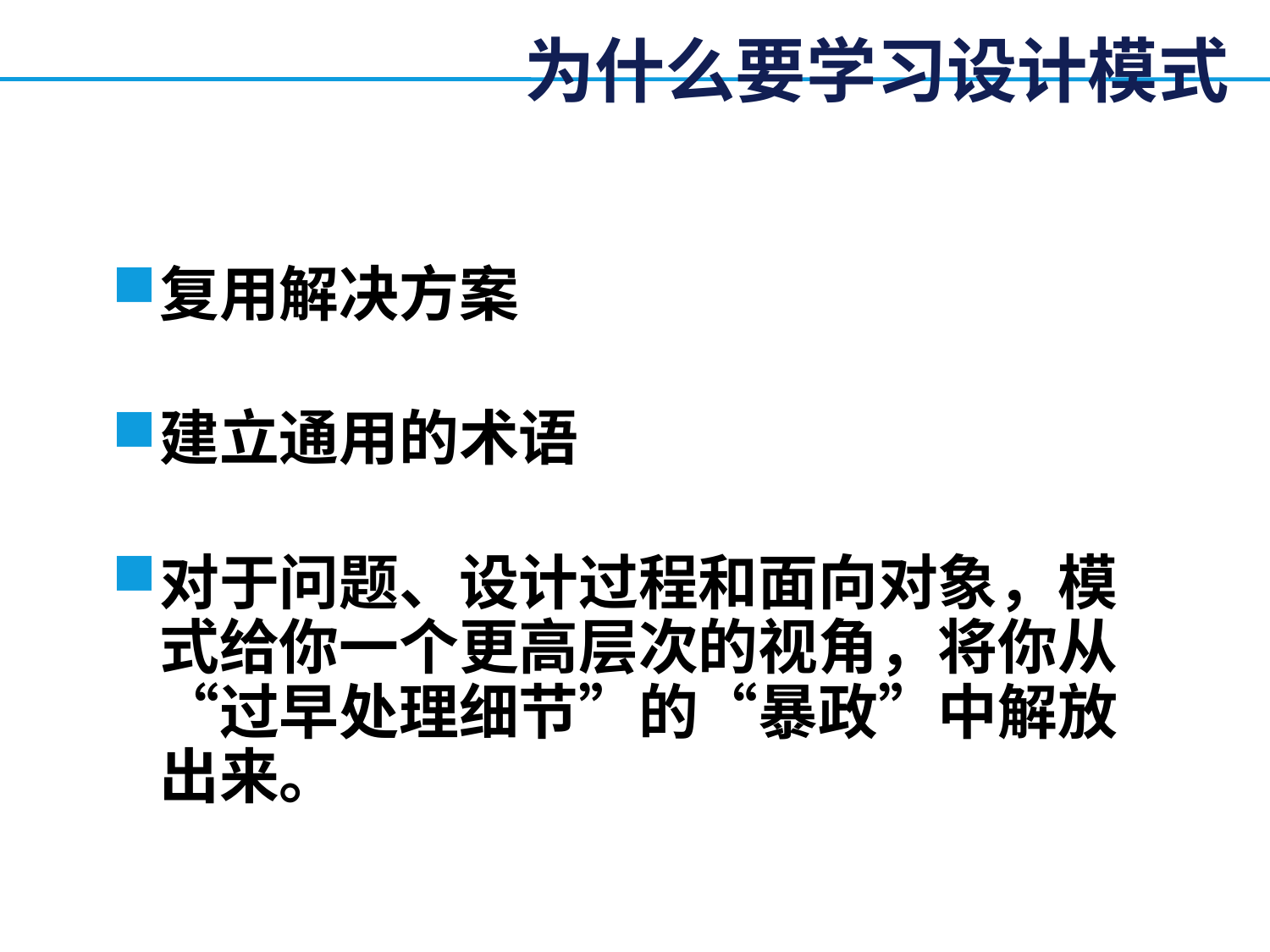

# 为什么要学习设计模式
复用解决方案

建立通用的术语

对于问题、设计过程和面向对象，模式给你一个更高层次的视角，将你从“过早处理细节”的“暴政”中解放出来。